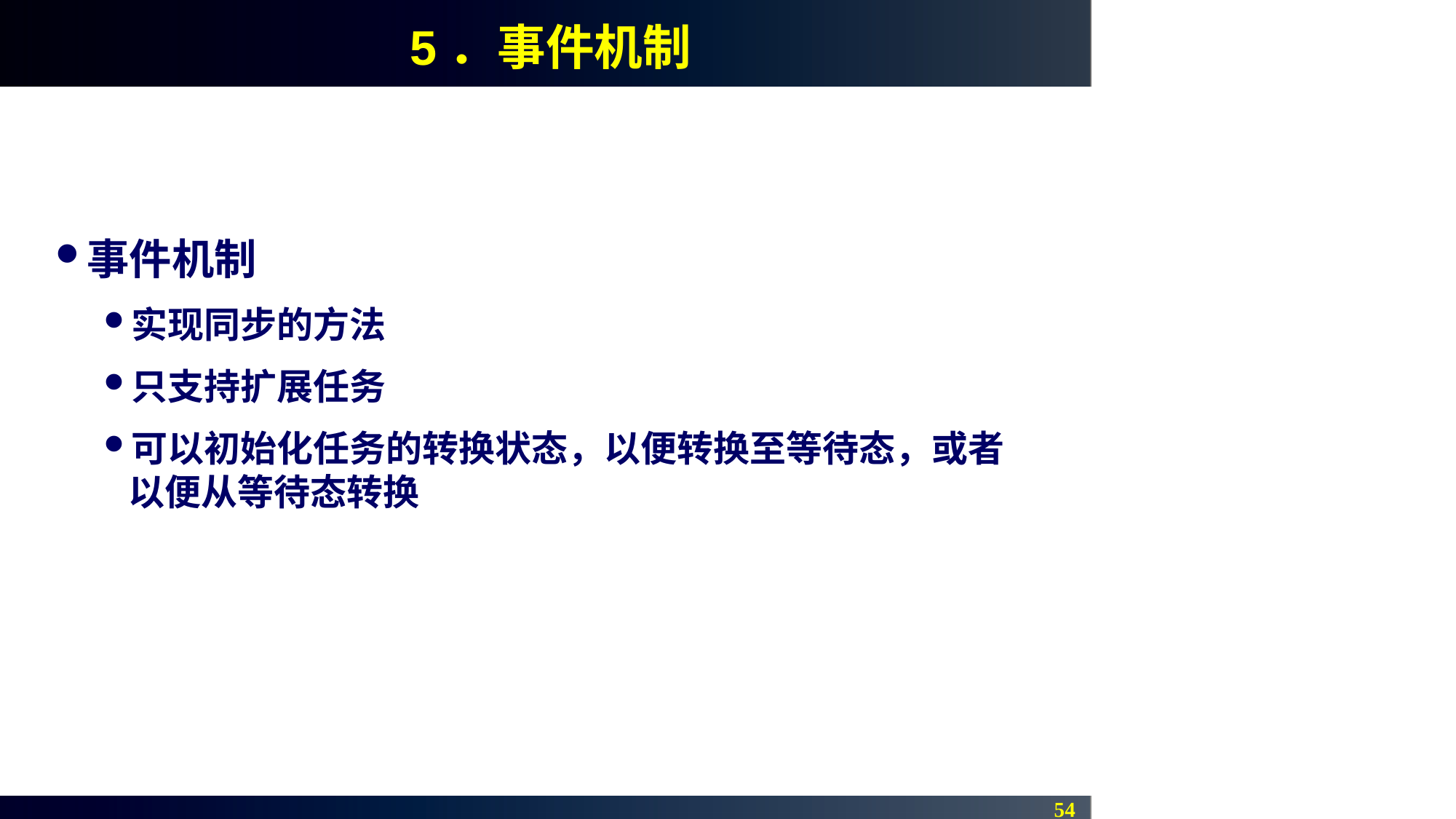

5．事件机制
事件机制
实现同步的方法
只支持扩展任务
可以初始化任务的转换状态，以便转换至等待态，或者以便从等待态转换